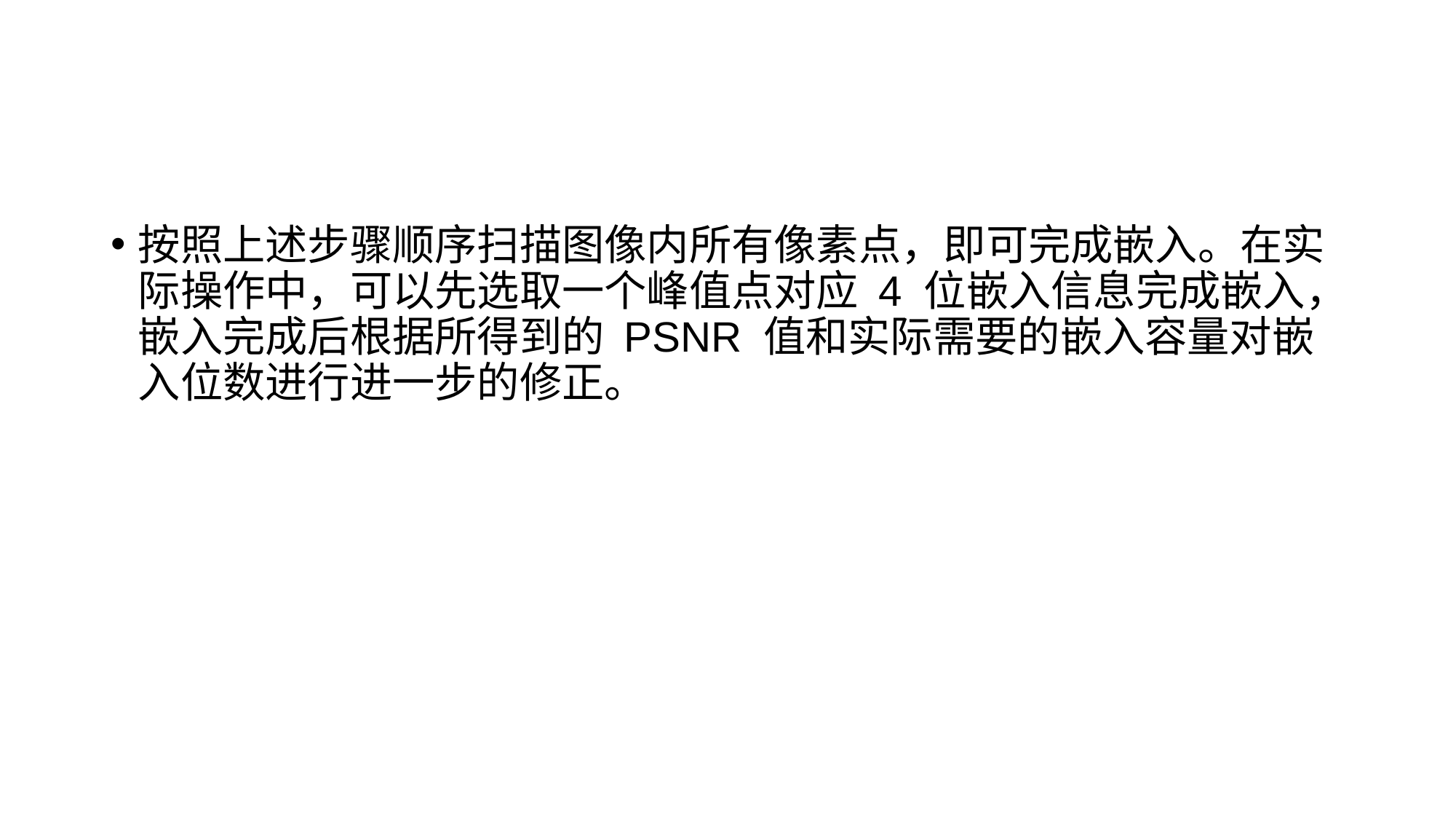

#
按照上述步骤顺序扫描图像内所有像素点，即可完成嵌入。在实际操作中，可以先选取一个峰值点对应 4 位嵌入信息完成嵌入，嵌入完成后根据所得到的 PSNR 值和实际需要的嵌入容量对嵌入位数进行进一步的修正。